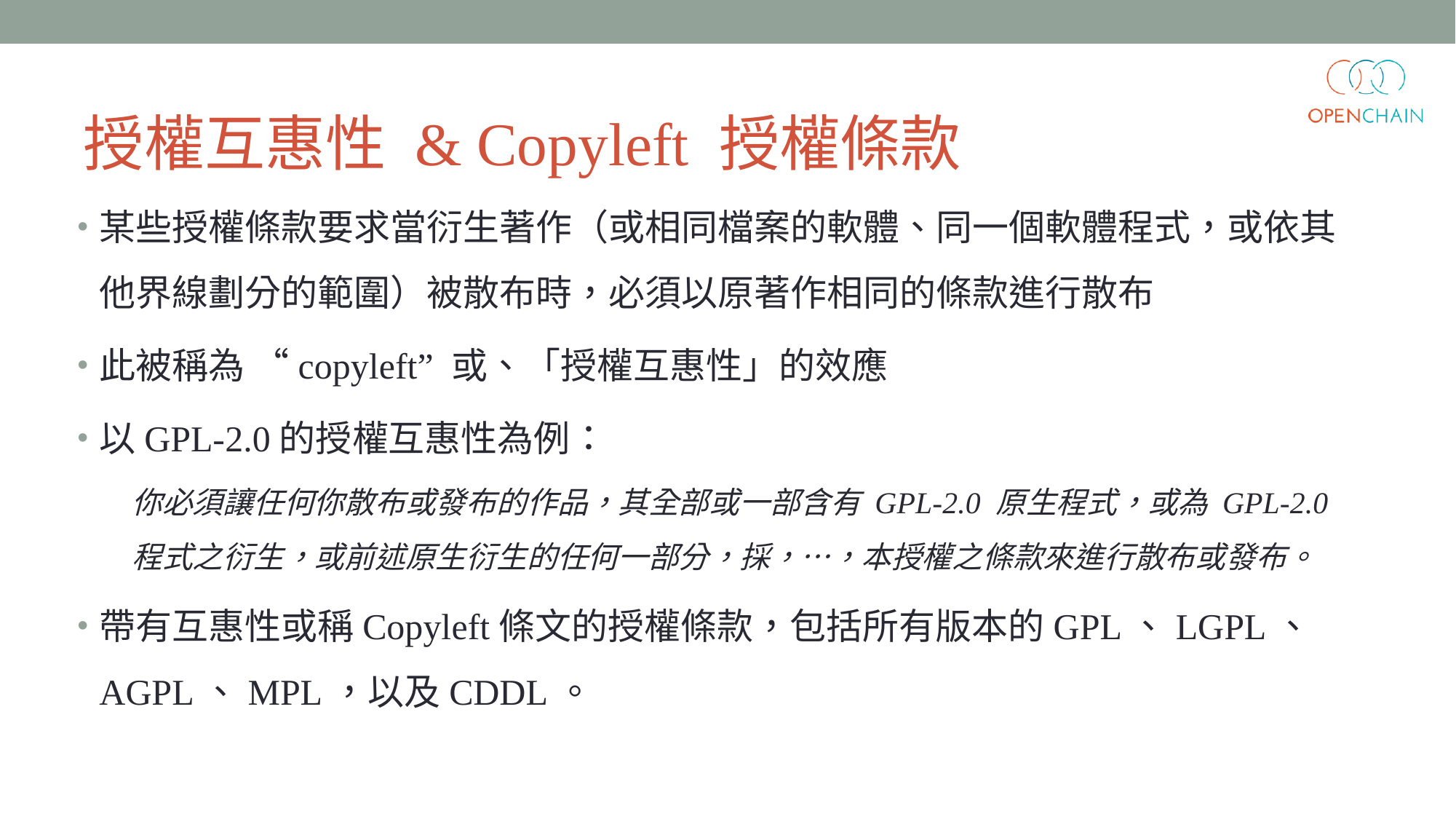

# 授權互惠性 & Copyleft 授權條款
某些授權條款要求當衍生著作（或相同檔案的軟體、同一個軟體程式，或依其他界線劃分的範圍）被散布時，必須以原著作相同的條款進行散布
此被稱為 “copyleft” 或、「授權互惠性」的效應
以GPL-2.0的授權互惠性為例：
你必須讓任何你散布或發布的作品，其全部或一部含有 GPL-2.0 原生程式，或為 GPL-2.0 程式之衍生，或前述原生衍生的任何一部分，採，…，本授權之條款來進行散布或發布。
帶有互惠性或稱Copyleft條文的授權條款，包括所有版本的GPL、LGPL、AGPL、MPL，以及CDDL。